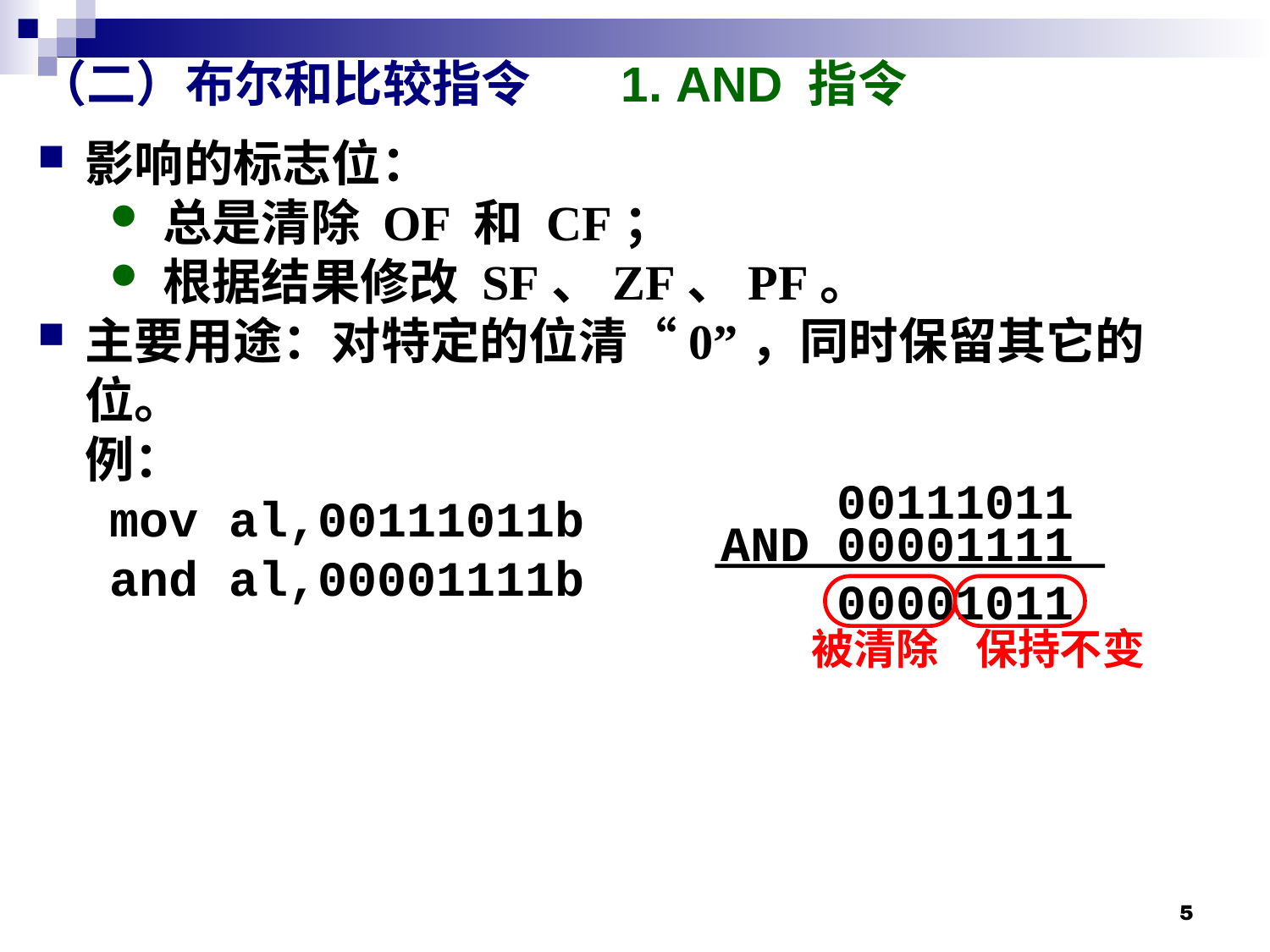

# （二）布尔和比较指令       1. AND 指令
影响的标志位：
总是清除 OF 和 CF；
根据结果修改 SF、ZF、PF。
主要用途：对特定的位清“0”，同时保留其它的位。
例：
mov al,00111011b
and al,00001111b
00111011
AND
00001111
00001011

被清除
保持不变
5